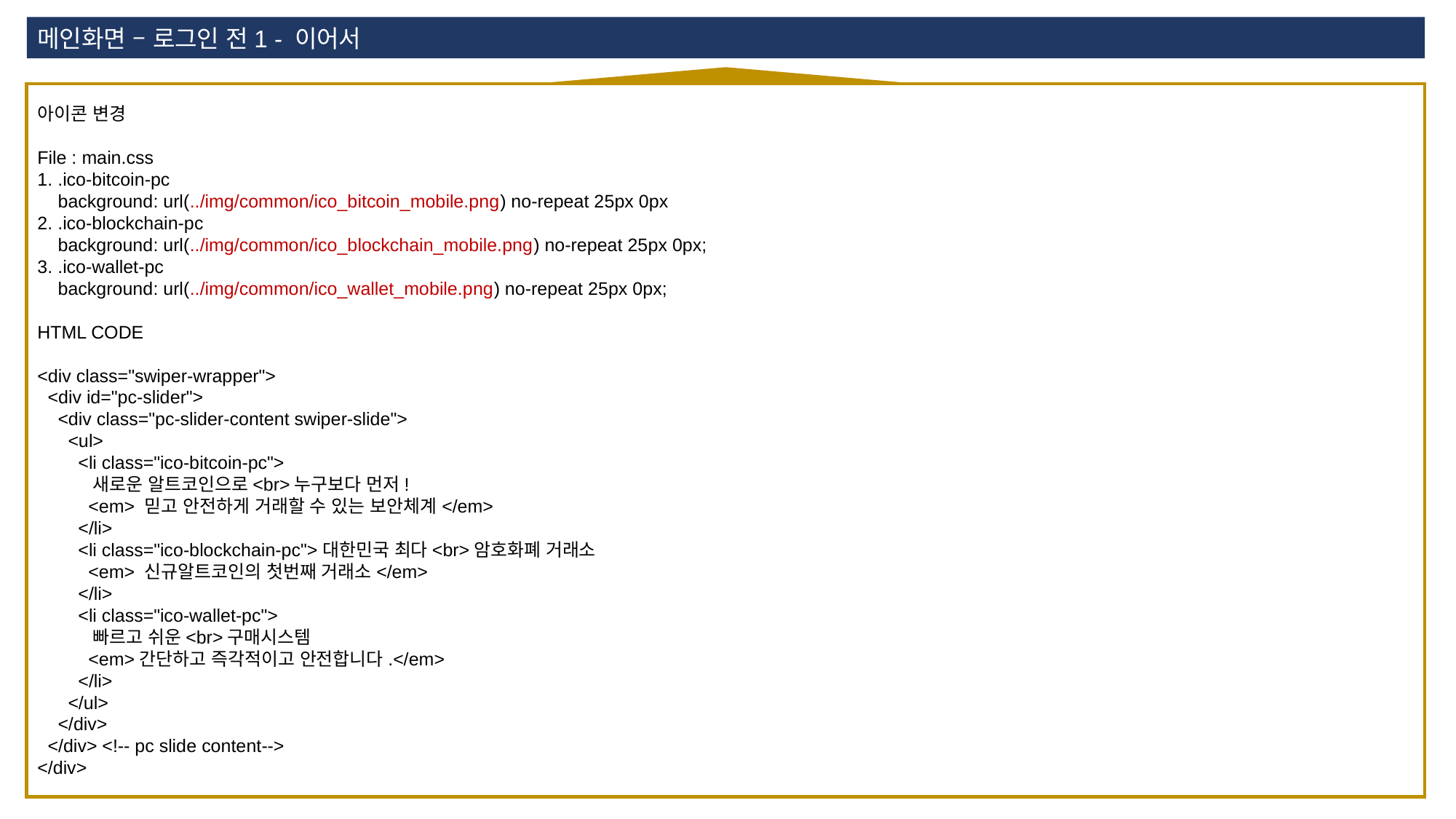

메인화면 – 로그인 전1 - 이어서

아이콘 변경

File : main.css
1. .ico-bitcoin-pc
    background: url(../img/common/ico_bitcoin_mobile.png) no-repeat 25px 0px
2. .ico-blockchain-pc
    background: url(../img/common/ico_blockchain_mobile.png) no-repeat 25px 0px;
3. .ico-wallet-pc
    background: url(../img/common/ico_wallet_mobile.png) no-repeat 25px 0px;

HTML CODE

<div class="swiper-wrapper">
  <div id="pc-slider">
    <div class="pc-slider-content swiper-slide">
      <ul>
        <li class="ico-bitcoin-pc">
          새로운 알트코인으로<br>누구보다 먼저!
          <em> 믿고 안전하게 거래할 수 있는 보안체계</em>
        </li>
        <li class="ico-blockchain-pc">대한민국 최다<br>암호화폐 거래소
          <em> 신규알트코인의 첫번째 거래소</em>
        </li>
        <li class="ico-wallet-pc">
          빠르고 쉬운<br>구매시스템
          <em>간단하고 즉각적이고 안전합니다.</em>
        </li>
      </ul>
    </div>
  </div> <!-- pc slide content-->
</div>